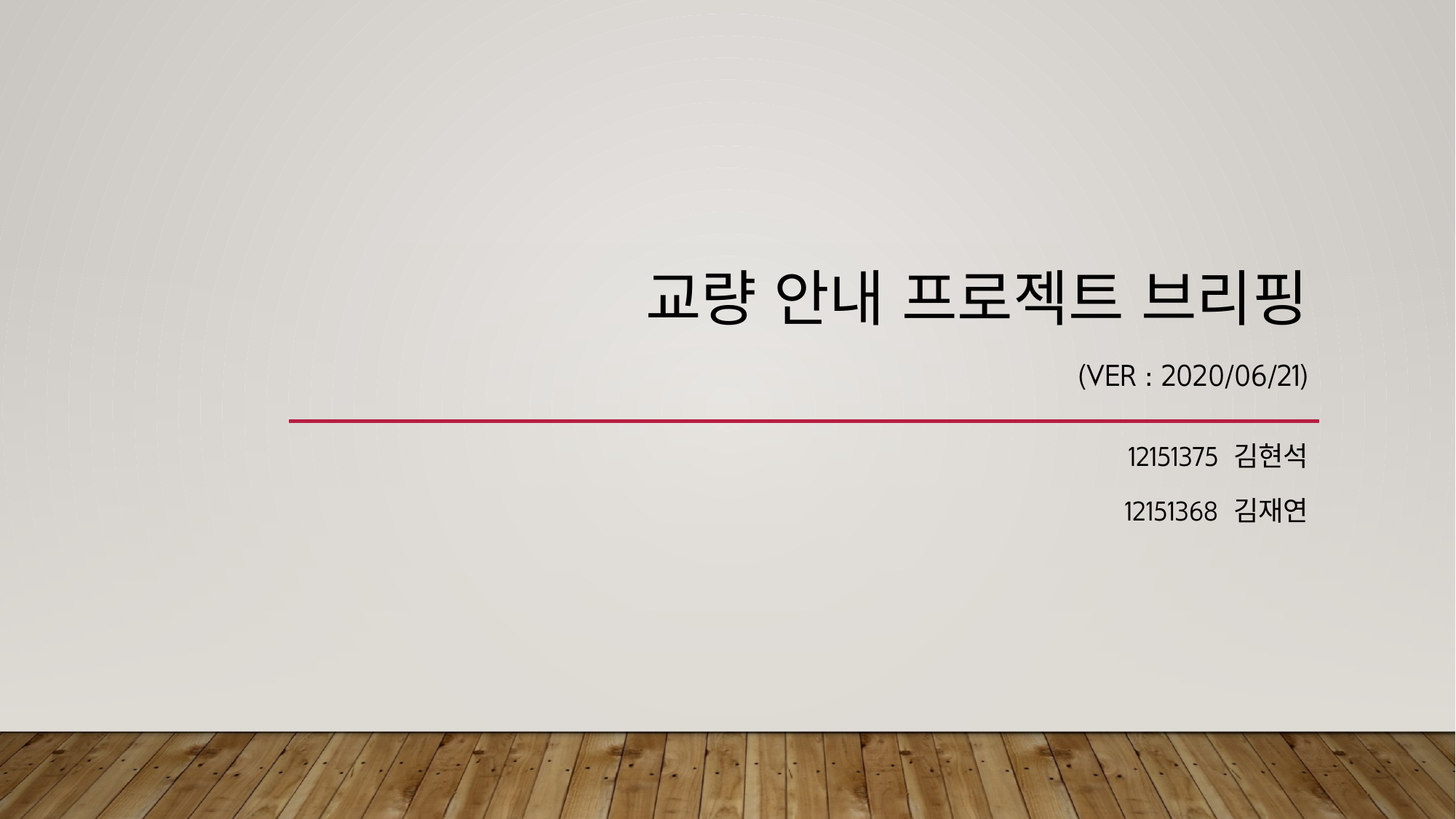

# 교량 안내 프로젝트 브리핑 (ver : 2020/06/21)
12151375 김현석
12151368 김재연